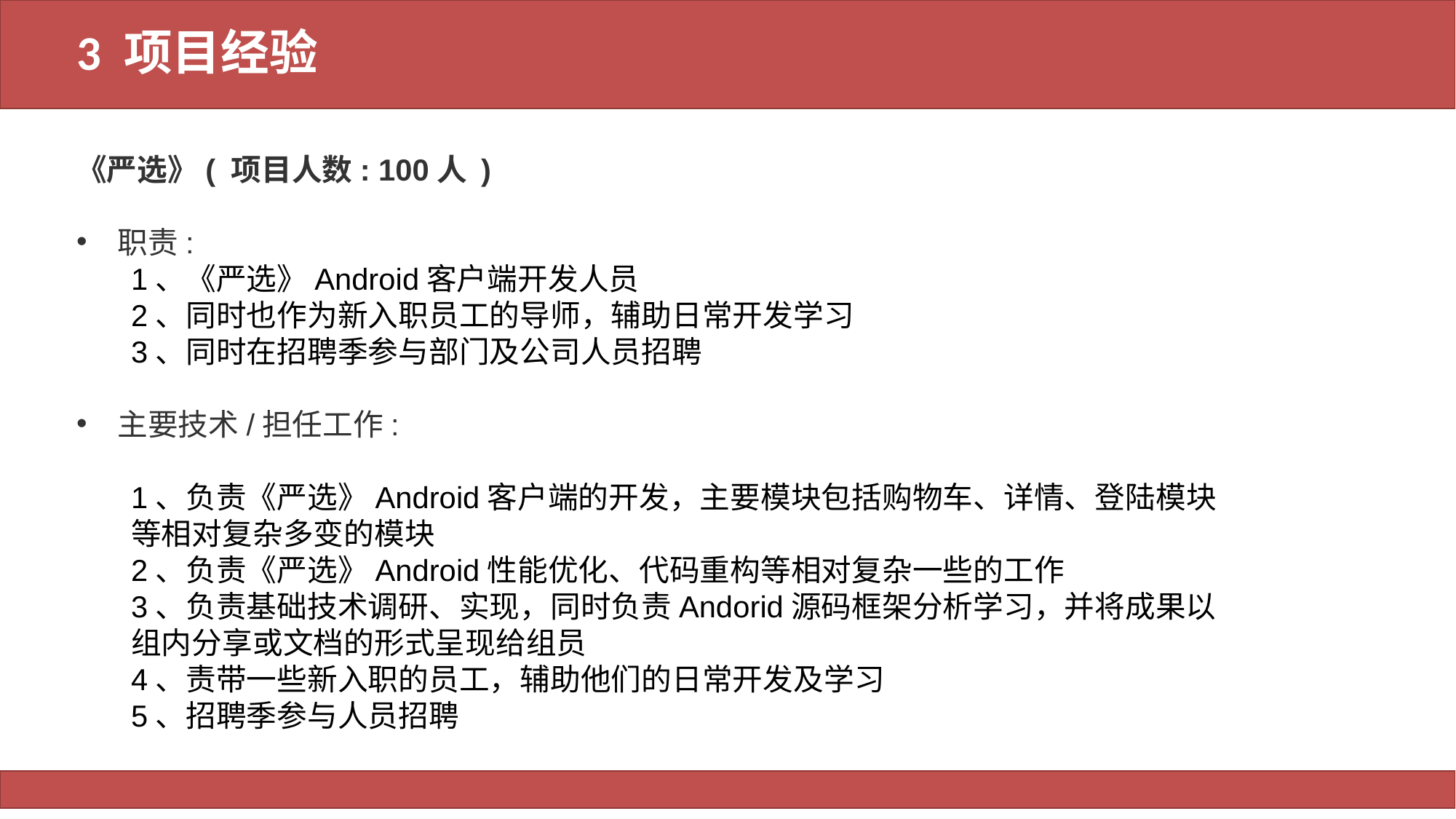

# 3 项目经验

《严选》( 项目人数: 100人 )

职责:
1、《严选》Android客户端开发人员
2、同时也作为新入职员工的导师，辅助日常开发学习
3、同时在招聘季参与部门及公司人员招聘

主要技术/担任工作:

1、负责《严选》Android客户端的开发，主要模块包括购物车、详情、登陆模块等相对复杂多变的模块
2、负责《严选》Android性能优化、代码重构等相对复杂一些的工作
3、负责基础技术调研、实现，同时负责Andorid源码框架分析学习，并将成果以组内分享或文档的形式呈现给组员
4、责带一些新入职的员工，辅助他们的日常开发及学习
5、招聘季参与人员招聘